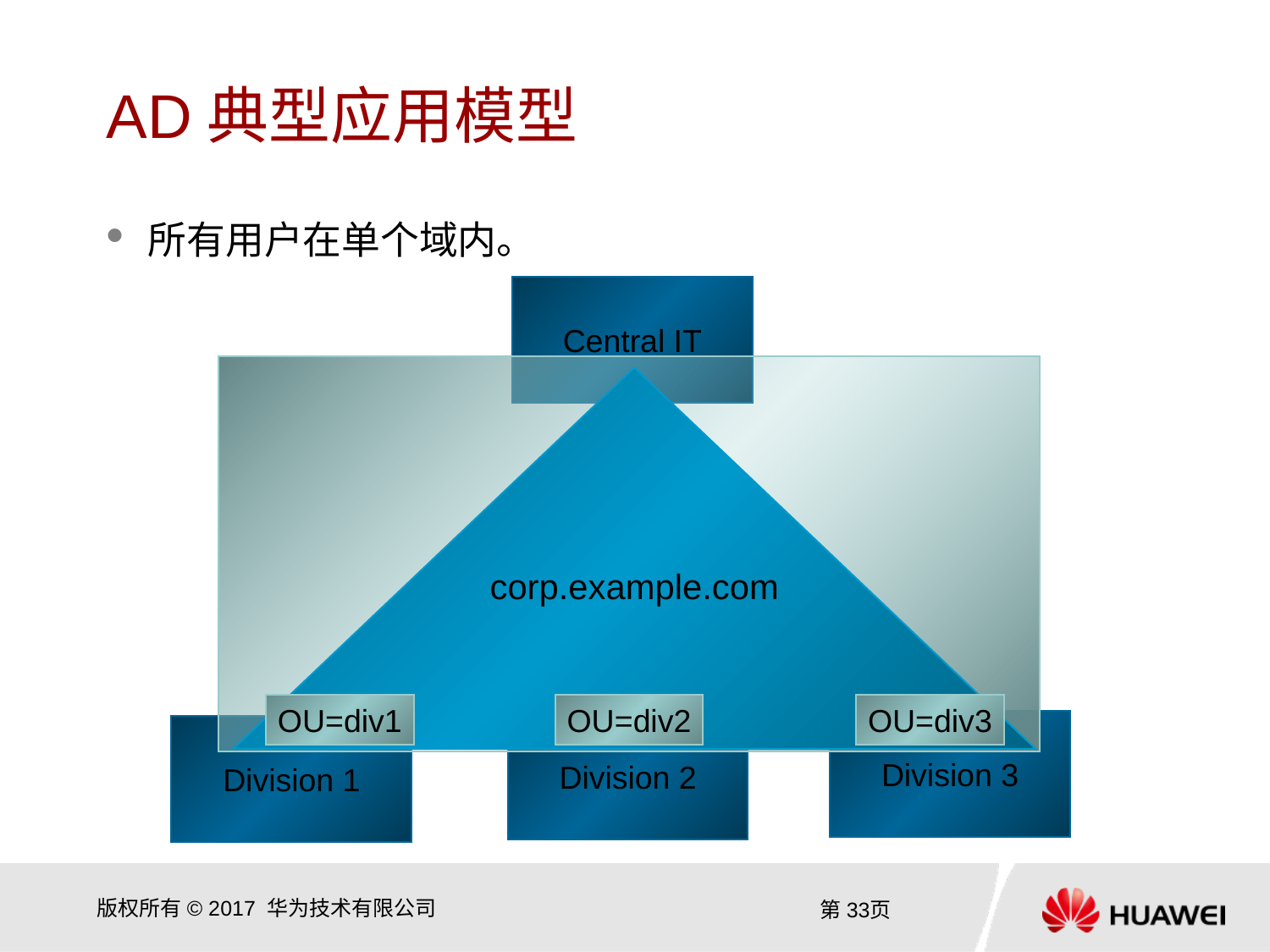

# AD典型应用模型
所有用户在单个域内。

Central IT

corp.example.com
OU=div1
OU=div2
OU=div3
Division 3
Division 2
Division 1